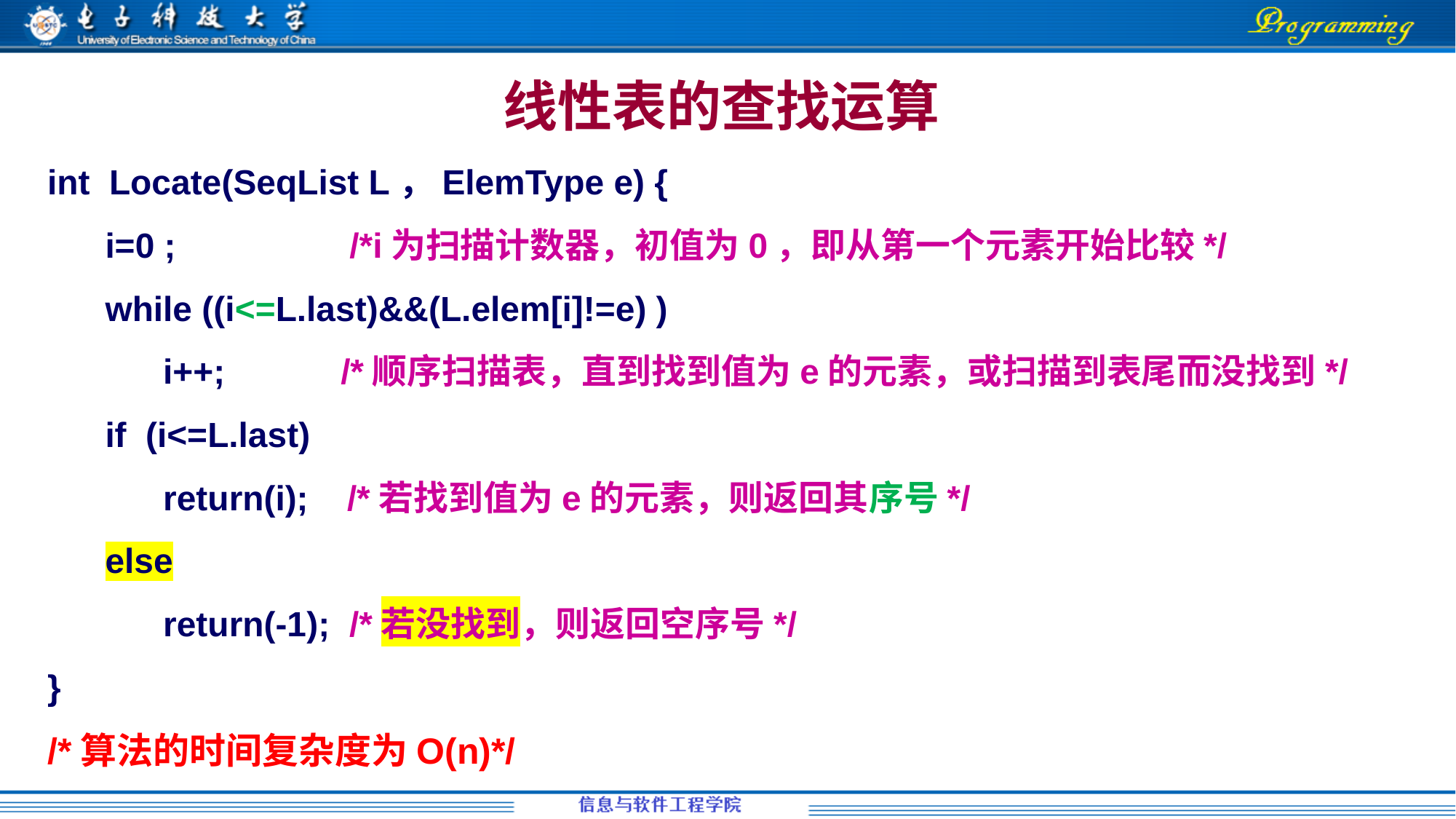

# 线性表的查找运算
int  Locate(SeqList L，ElemType e) {
      i=0 ;                  /*i为扫描计数器，初值为0，即从第一个元素开始比较*/
      while ((i<=L.last)&&(L.elem[i]!=e) )
            i++;            /*顺序扫描表，直到找到值为e的元素，或扫描到表尾而没找到*/
      if  (i<=L.last)
            return(i);    /*若找到值为e的元素，则返回其序号*/
      else
            return(-1);  /*若没找到，则返回空序号*/
}
/*算法的时间复杂度为O(n)*/